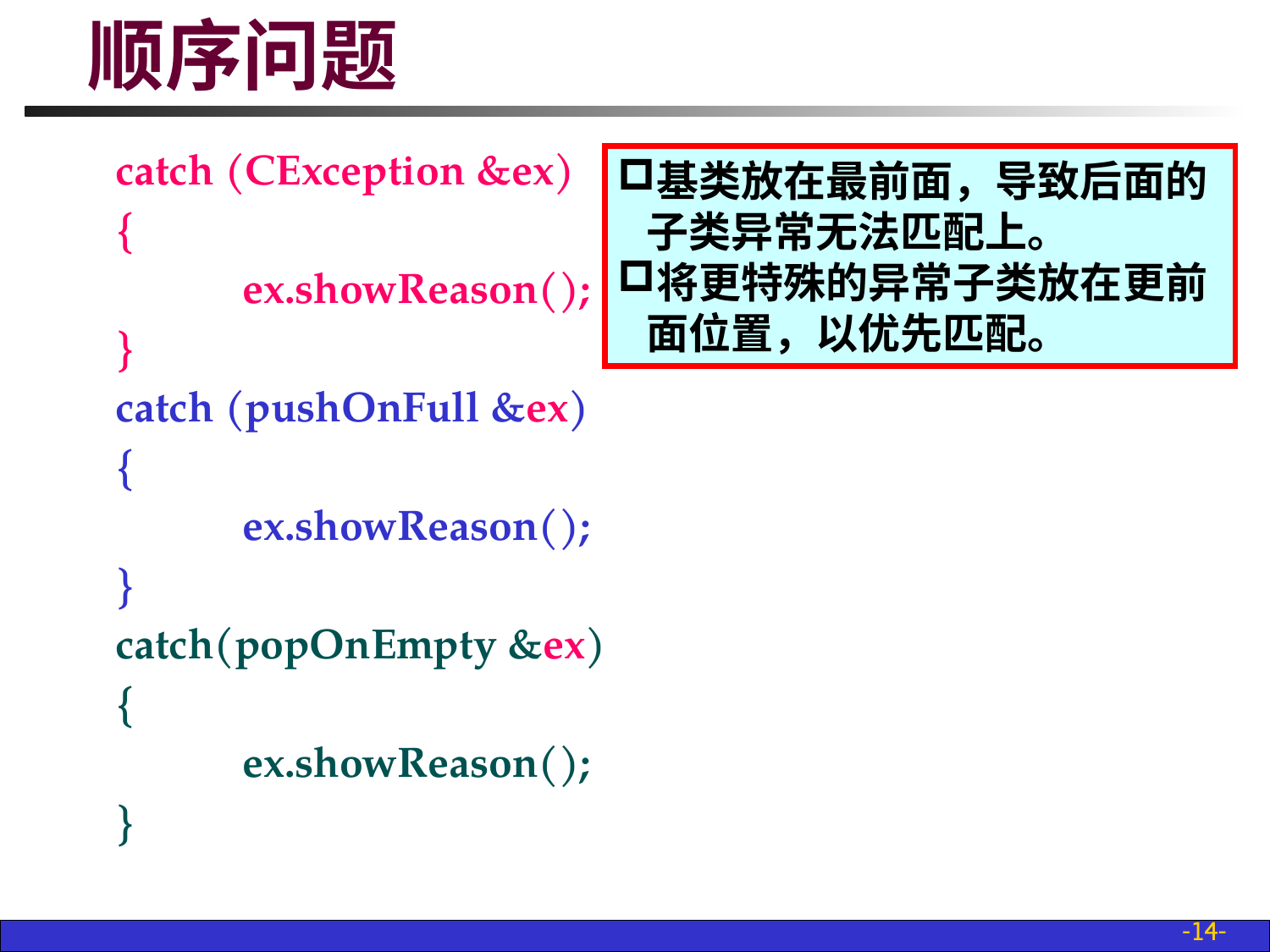

# 顺序问题
	catch (CException &ex)
	{
		ex.showReason();
	}
	catch (pushOnFull &ex)
	{
		ex.showReason();
	}
	catch(popOnEmpty &ex)
	{
		ex.showReason();
	}

基类放在最前面，导致后面的
  子类异常无法匹配上。
将更特殊的异常子类放在更前
  面位置，以优先匹配。
-14-